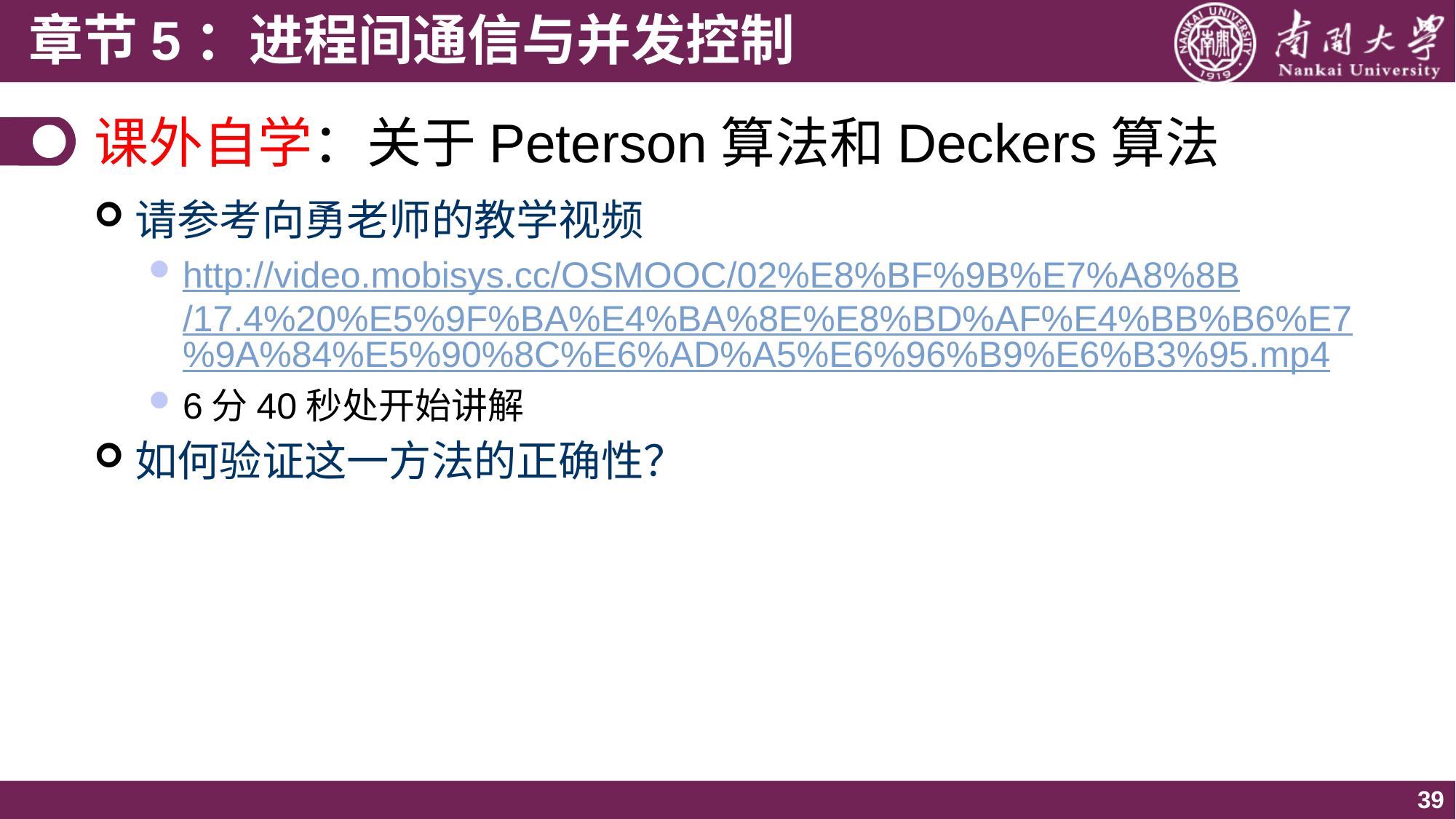

# 课外自学：关于Peterson算法和Deckers算法
请参考向勇老师的教学视频
http://video.mobisys.cc/OSMOOC/02%E8%BF%9B%E7%A8%8B/17.4%20%E5%9F%BA%E4%BA%8E%E8%BD%AF%E4%BB%B6%E7%9A%84%E5%90%8C%E6%AD%A5%E6%96%B9%E6%B3%95.mp4
6分40秒处开始讲解
如何验证这一方法的正确性？

39